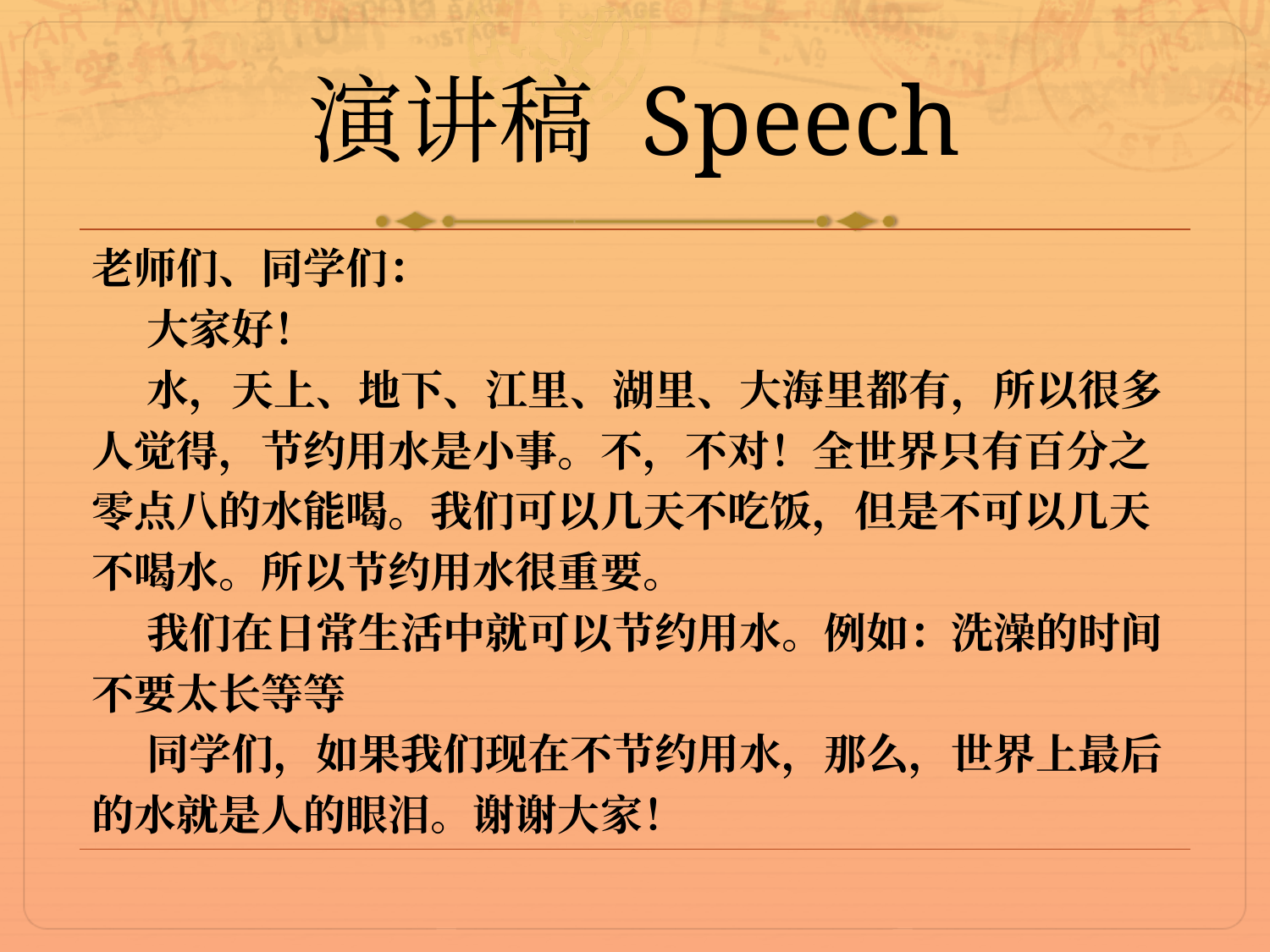

# 演讲稿 Speech
| 老师们、同学们： 大家好！ 水，天上、地下、江里、湖里、大海里都有，所以很多人觉得，节约用水是小事。不，不对！全世界只有百分之零点八的水能喝。我们可以几天不吃饭，但是不可以几天不喝水。所以节约用水很重要。 我们在日常生活中就可以节约用水。例如：洗澡的时间不要太长等等 同学们，如果我们现在不节约用水，那么，世界上最后的水就是人的眼泪。谢谢大家！ |
| --- |